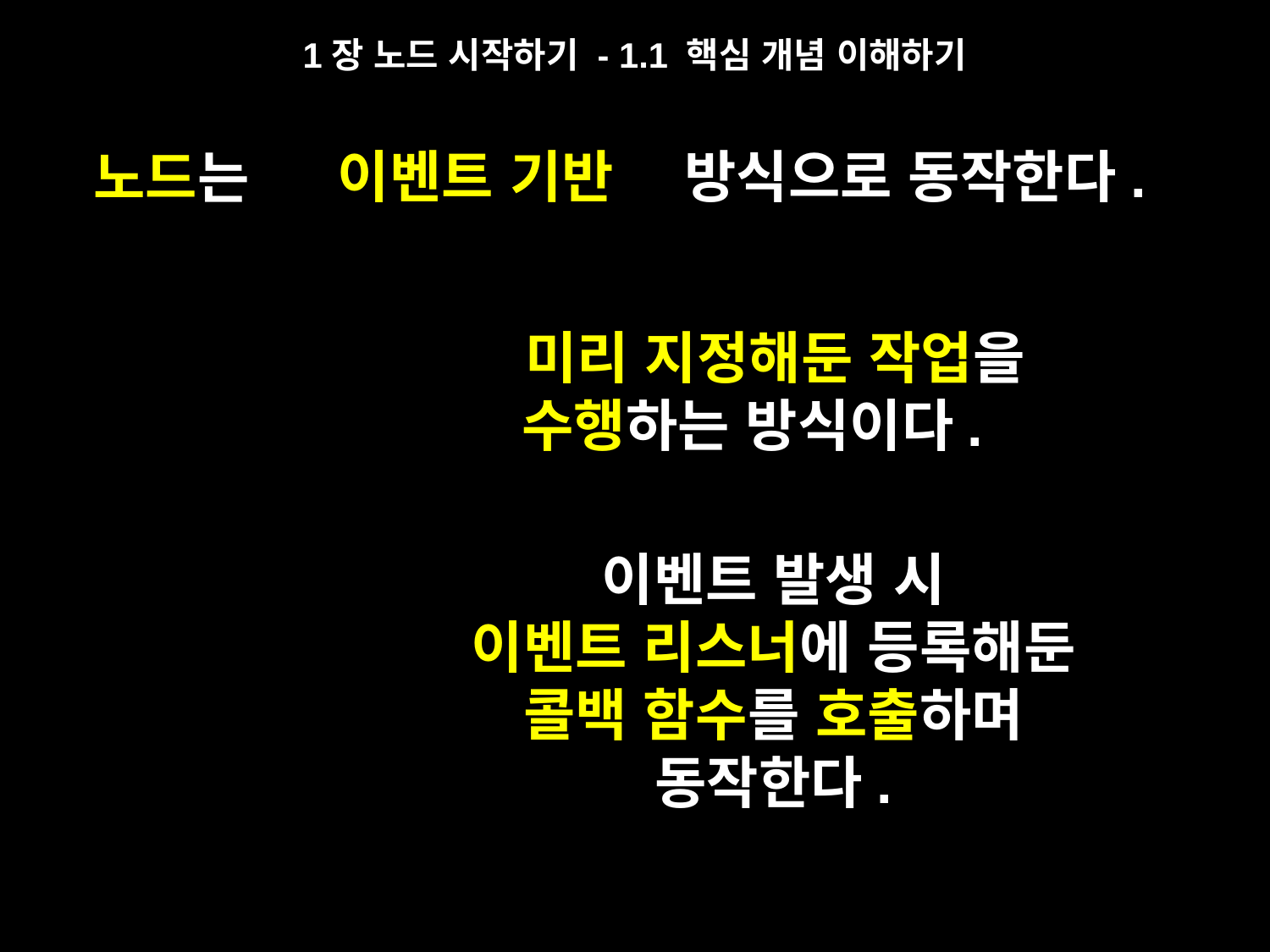

1장 노드 시작하기 - 1.1 핵심 개념 이해하기
방식으로 동작한다.
  이벤트 기반
  노드는
  미리 지정해둔 작업을
수행하는 방식이다.
이벤트 발생 시
이벤트 리스너에 등록해둔
콜백 함수를 호출하며
동작한다.